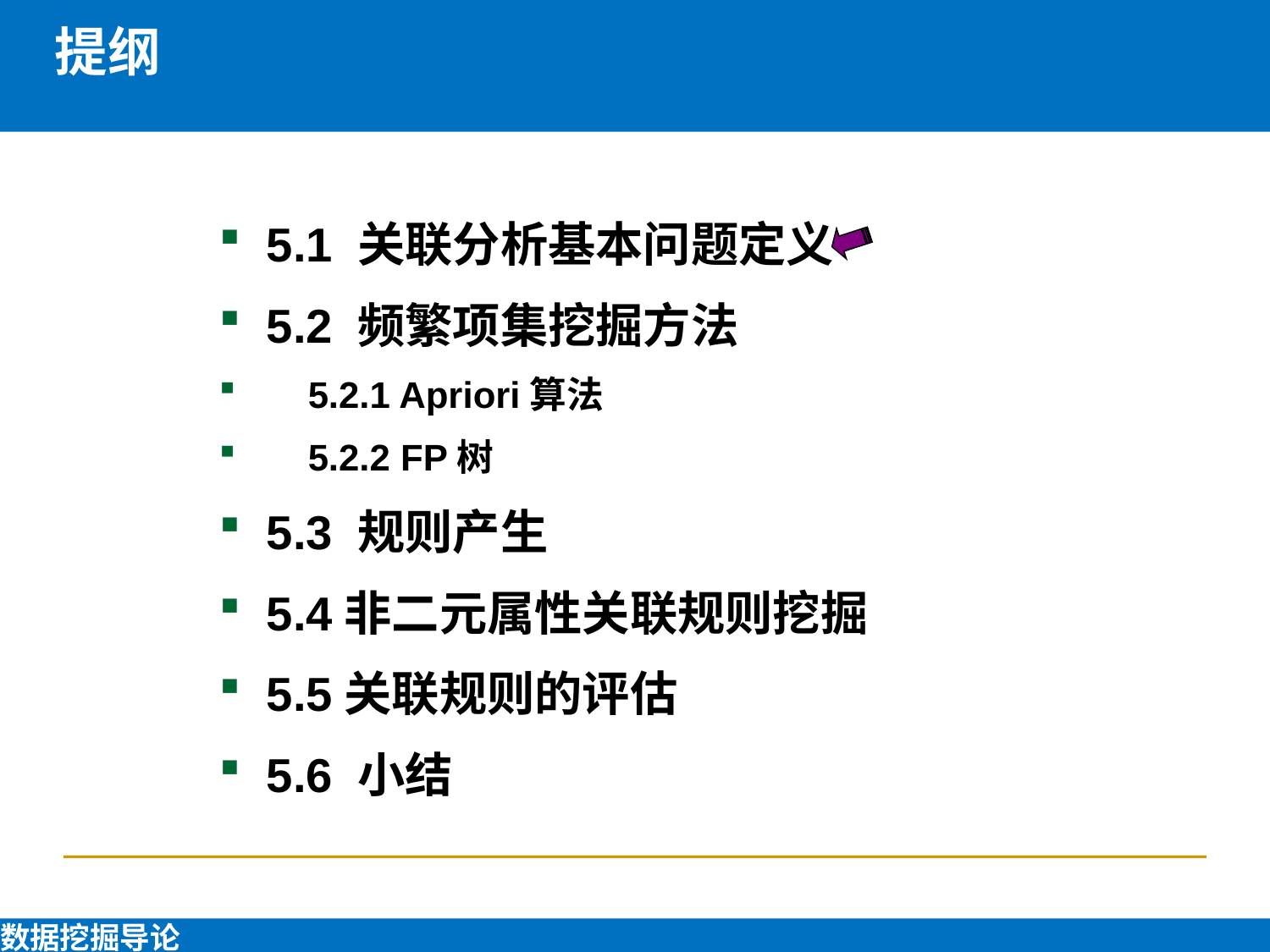

提纲
5.1 关联分析基本问题定义
5.2 频繁项集挖掘方法
    5.2.1 Apriori算法
    5.2.2 FP树
5.3 规则产生
5.4非二元属性关联规则挖掘
5.5关联规则的评估
5.6 小结